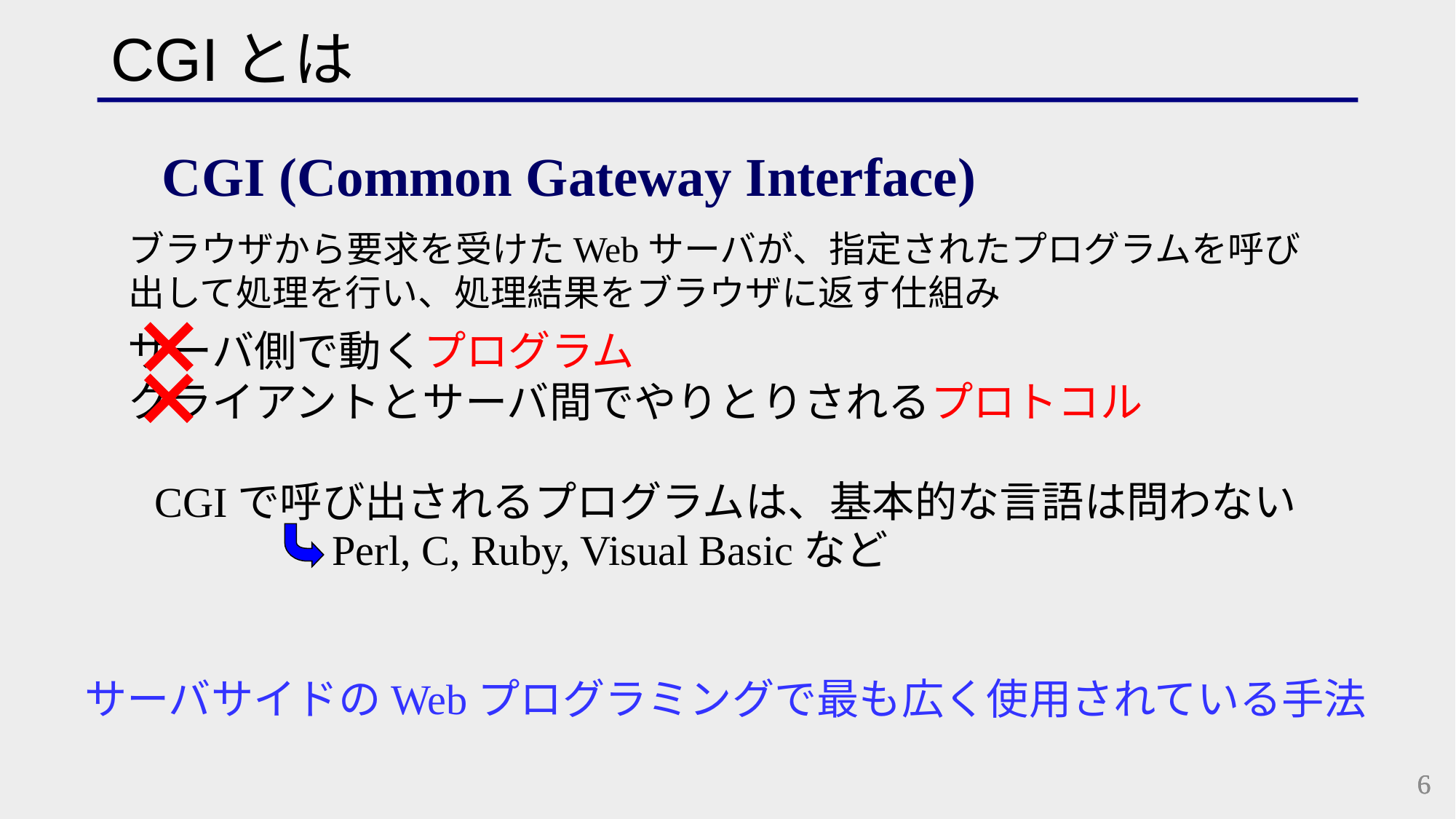

CGIとは
CGI (Common Gateway Interface)
ブラウザから要求を受けたWebサーバが、指定されたプログラムを呼び出して処理を行い、処理結果をブラウザに返す仕組み
サーバ側で動くプログラム
クライアントとサーバ間でやりとりされるプロトコル

CGIで呼び出されるプログラムは、基本的な言語は問わない
Perl, C, Ruby, Visual Basicなど

サーバサイドのWebプログラミングで最も広く使用されている手法
6
6
6